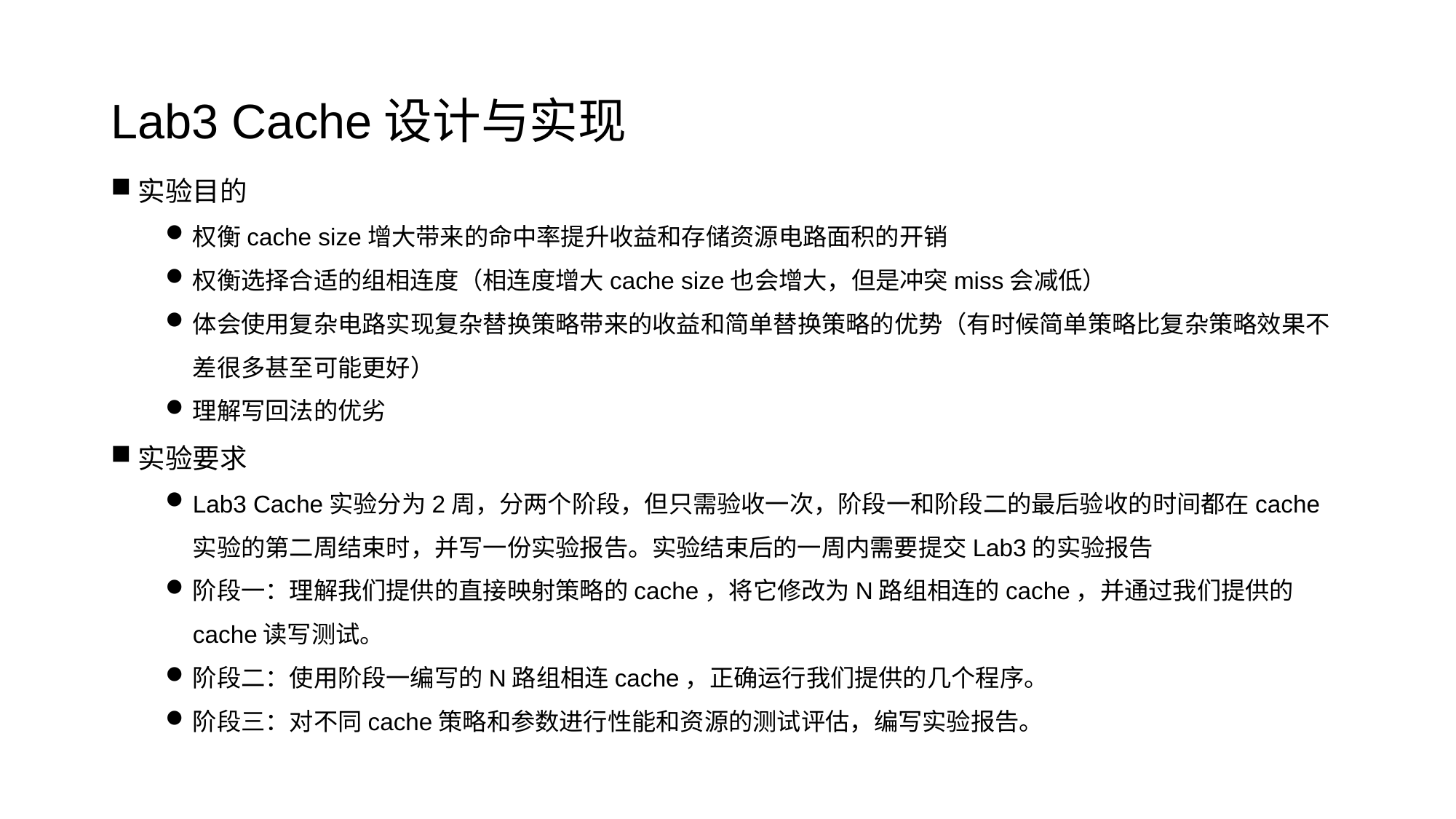

# Lab3 Cache设计与实现
实验目的
权衡cache size增大带来的命中率提升收益和存储资源电路面积的开销
权衡选择合适的组相连度（相连度增大cache size也会增大，但是冲突miss会减低）
体会使用复杂电路实现复杂替换策略带来的收益和简单替换策略的优势（有时候简单策略比复杂策略效果不差很多甚至可能更好）
理解写回法的优劣
实验要求
Lab3 Cache实验分为2周，分两个阶段，但只需验收一次，阶段一和阶段二的最后验收的时间都在cache实验的第二周结束时，并写一份实验报告。实验结束后的一周内需要提交Lab3的实验报告
阶段一：理解我们提供的直接映射策略的cache，将它修改为N路组相连的cache，并通过我们提供的cache读写测试。
阶段二：使用阶段一编写的N路组相连cache，正确运行我们提供的几个程序。
阶段三：对不同cache策略和参数进行性能和资源的测试评估，编写实验报告。